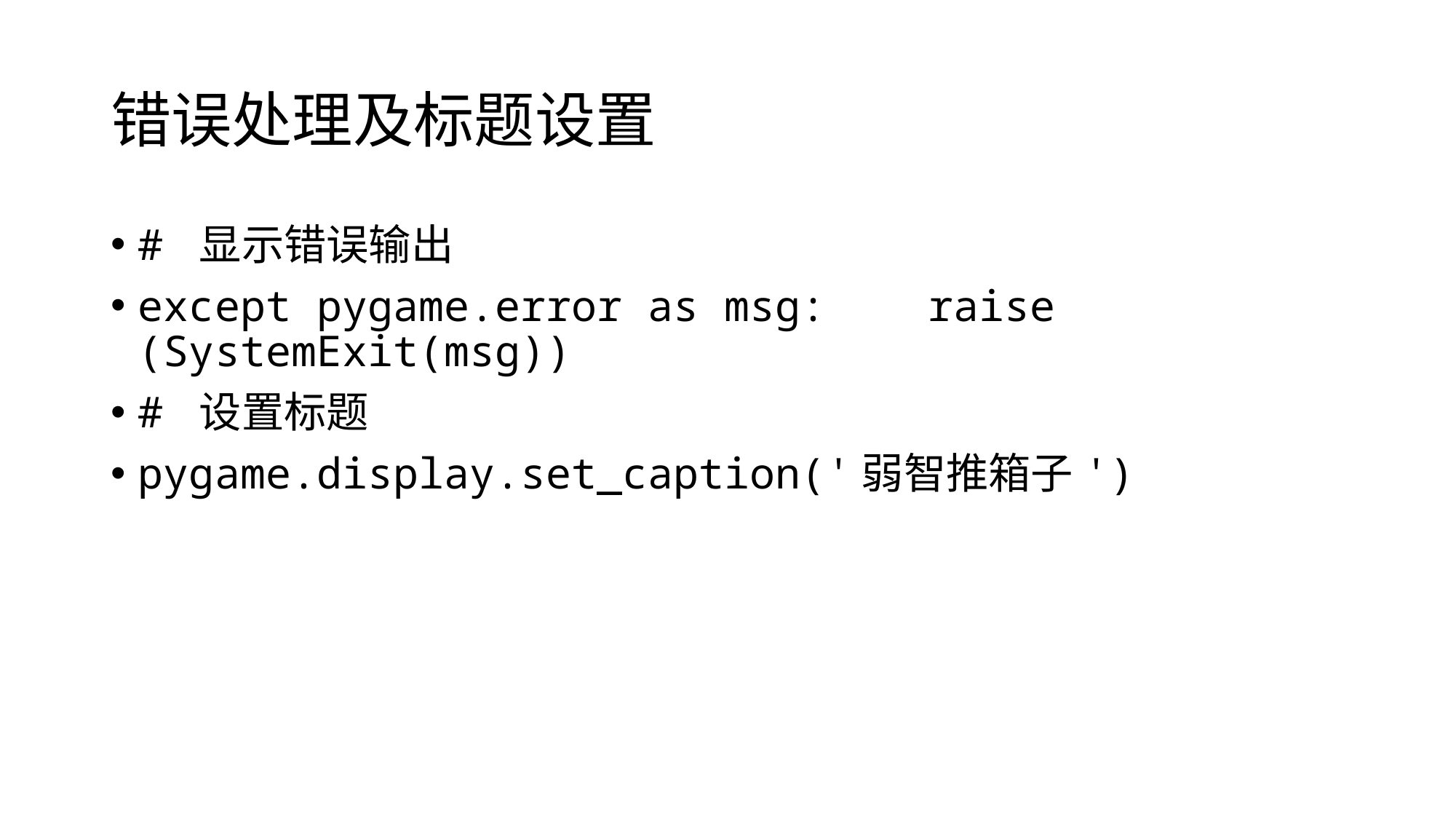

# 错误处理及标题设置
# 显示错误输出
except pygame.error as msg:    raise (SystemExit(msg))
# 设置标题
pygame.display.set_caption('弱智推箱子')